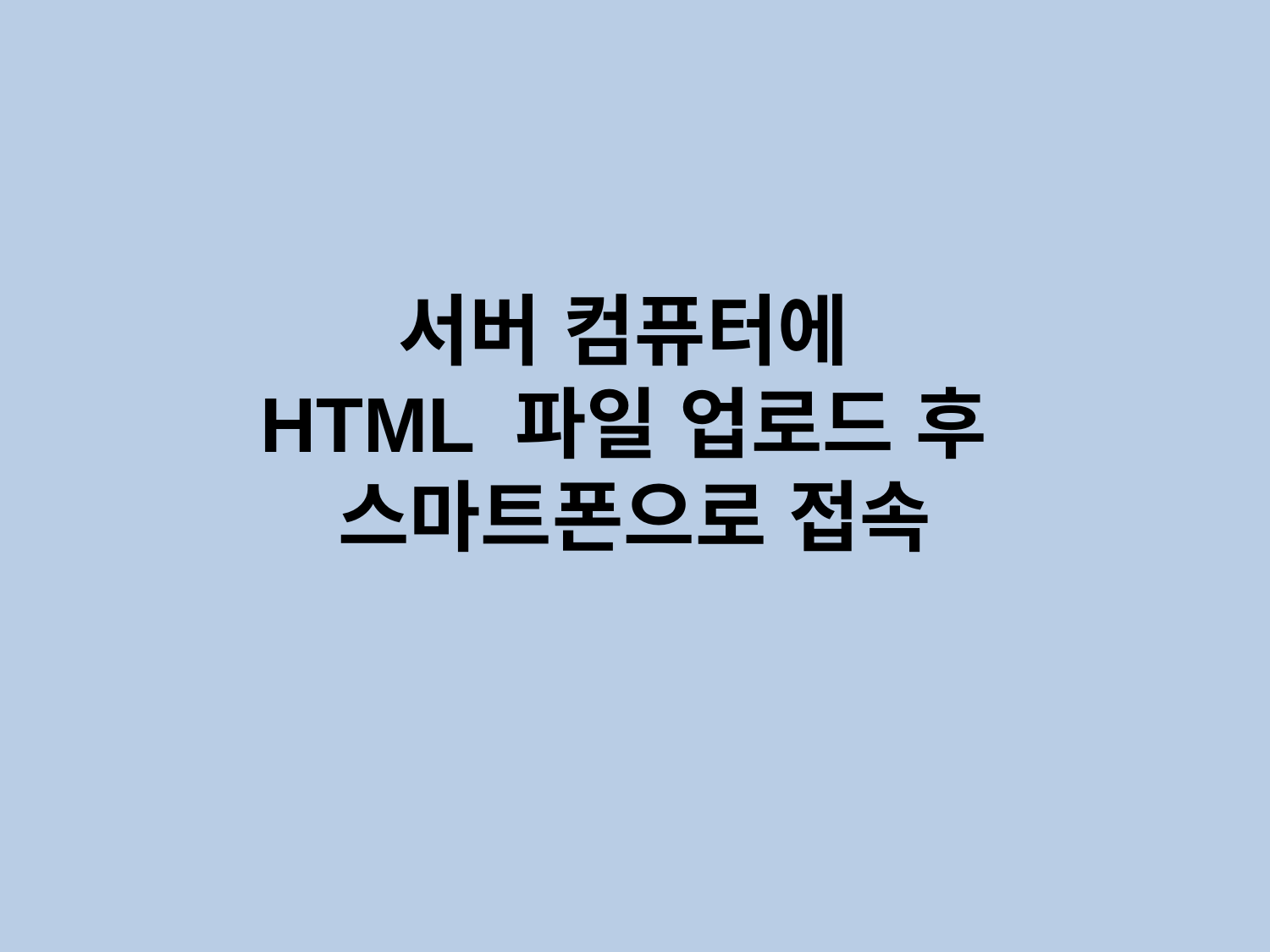

# 서버 컴퓨터에 HTML 파일 업로드 후 스마트폰으로 접속